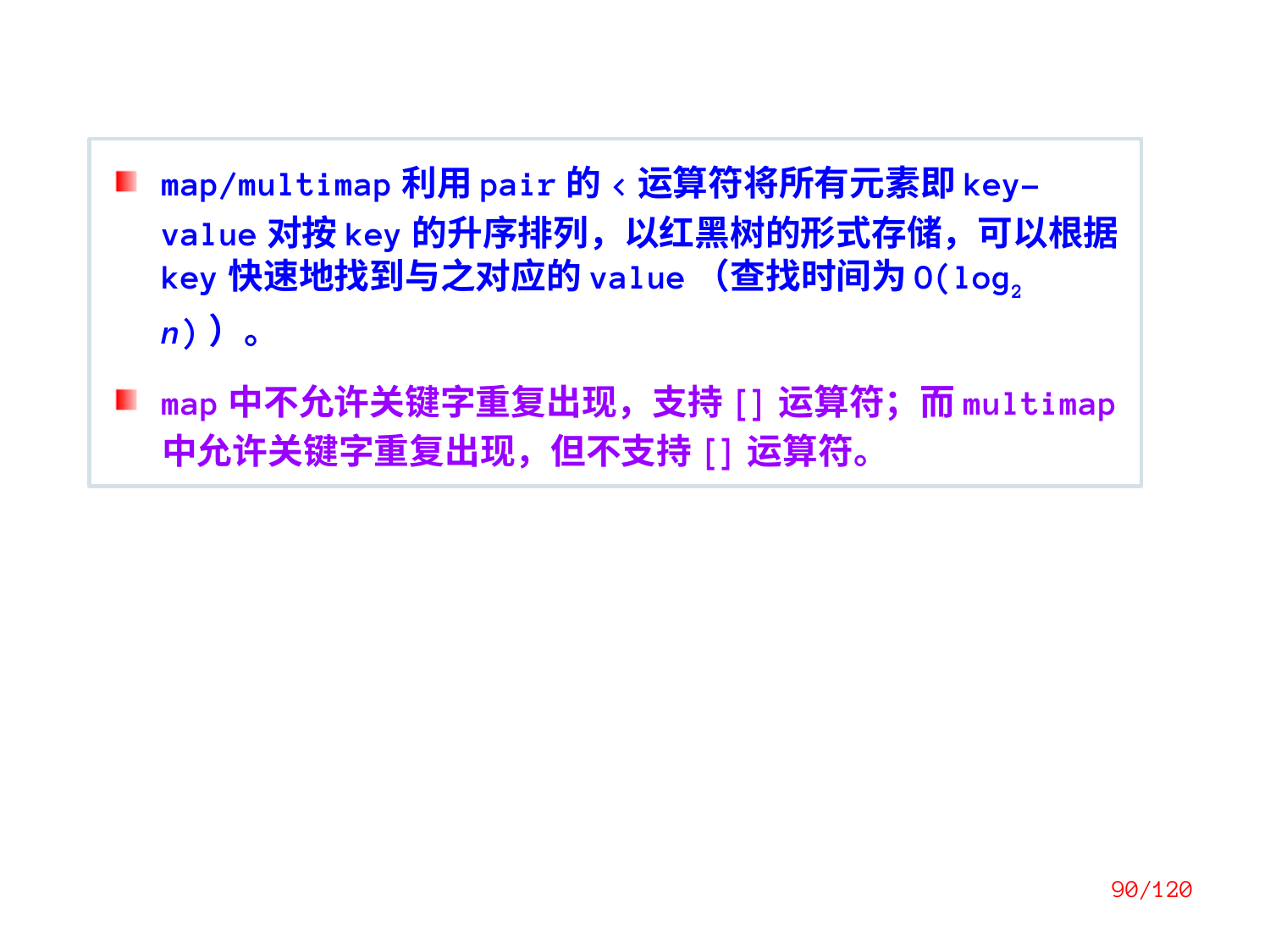

map/multimap利用pair的<运算符将所有元素即key-value对按key的升序排列，以红黑树的形式存储，可以根据key快速地找到与之对应的value（查找时间为O(log2n)）。
map中不允许关键字重复出现，支持[]运算符；而multimap中允许关键字重复出现，但不支持[]运算符。
90/120